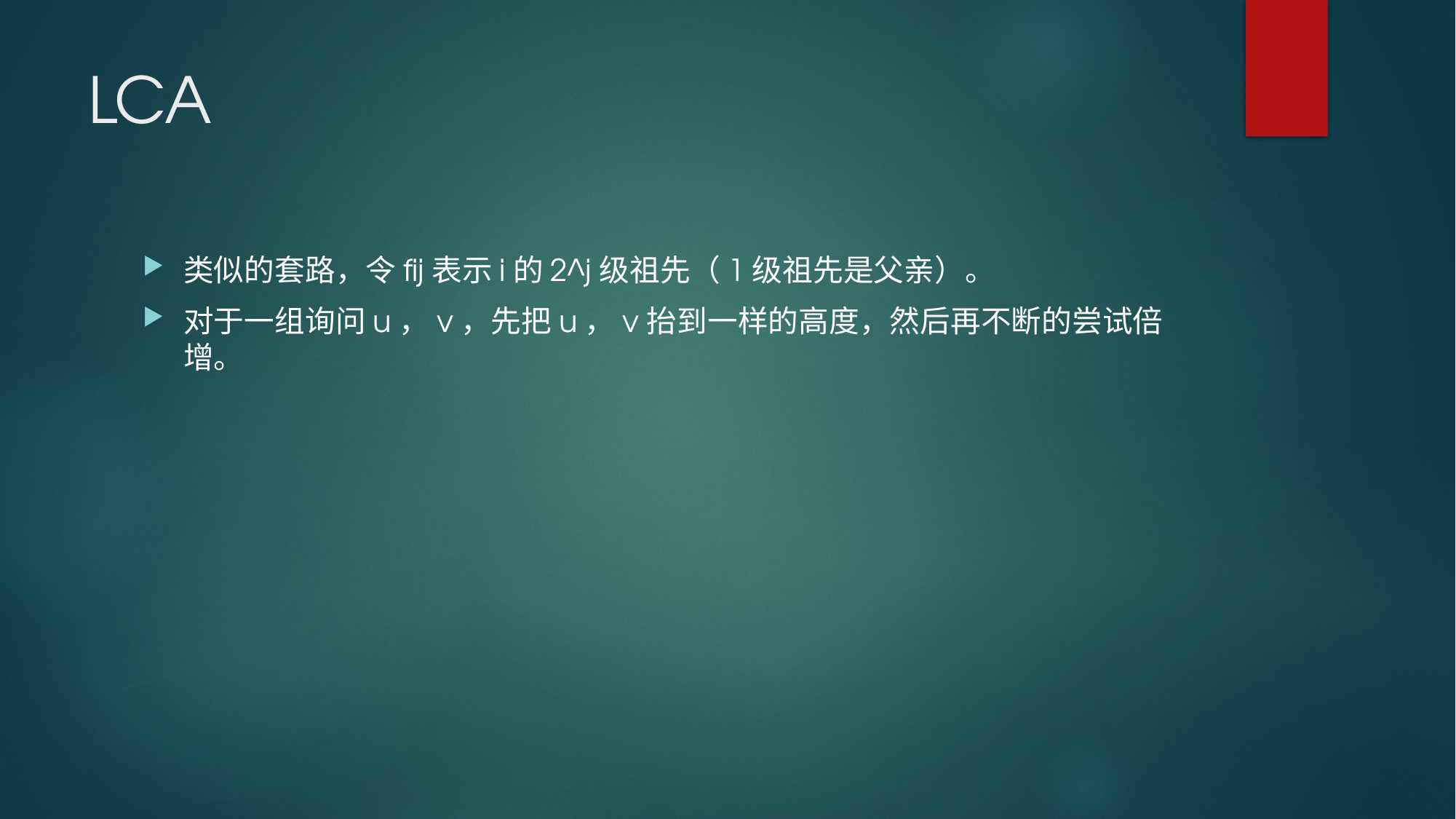

# LCA
类似的套路，令fij表示i的2^j级祖先（1级祖先是父亲）。
对于一组询问u，v，先把u，v抬到一样的高度，然后再不断的尝试倍增。